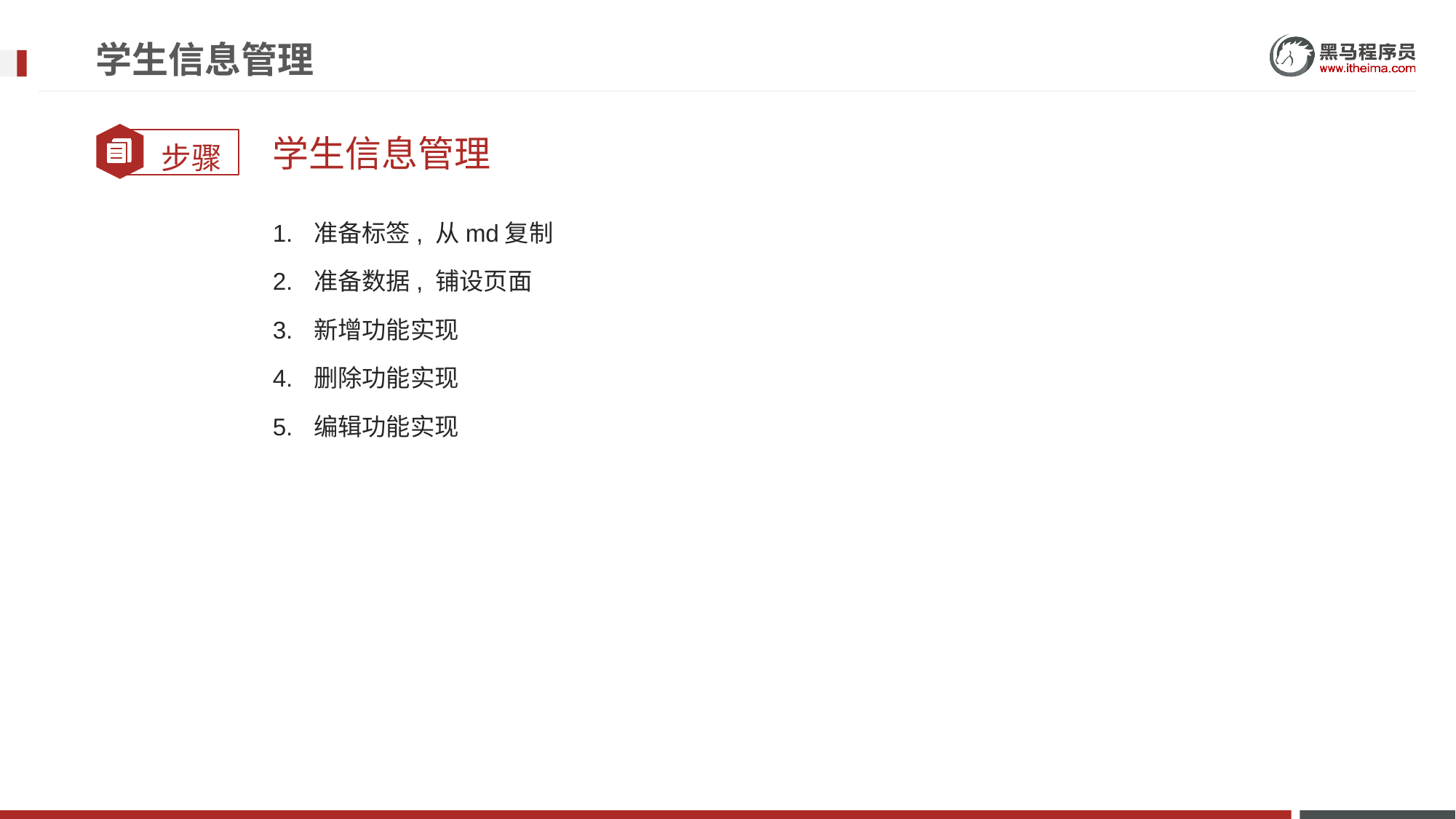

# 学生信息管理
学生信息管理
准备标签, 从md复制
准备数据, 铺设页面
新增功能实现
删除功能实现
编辑功能实现